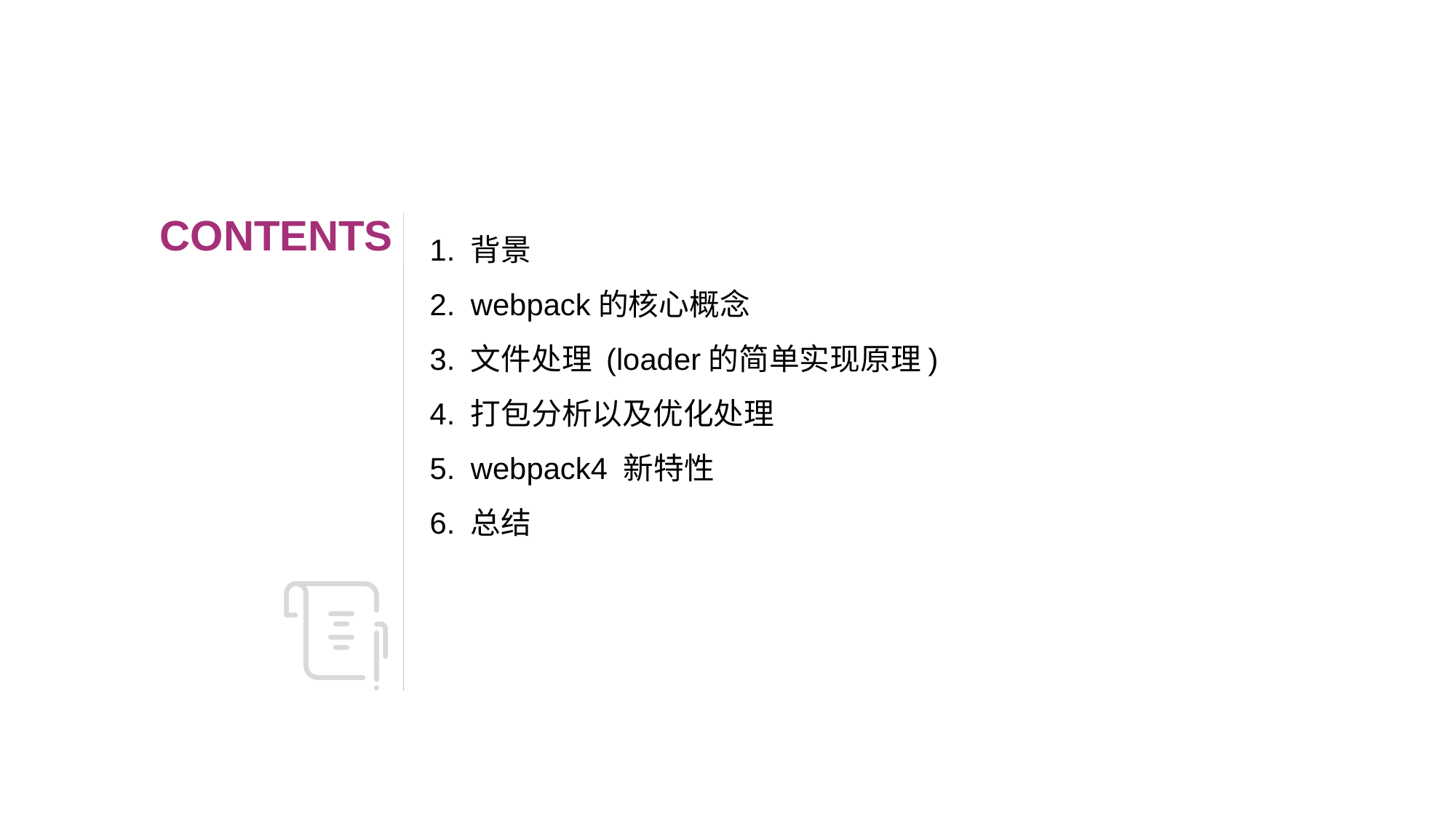

CONTENTS
背景
webpack的核心概念
文件处理 (loader的简单实现原理)
打包分析以及优化处理
webpack4 新特性
总结